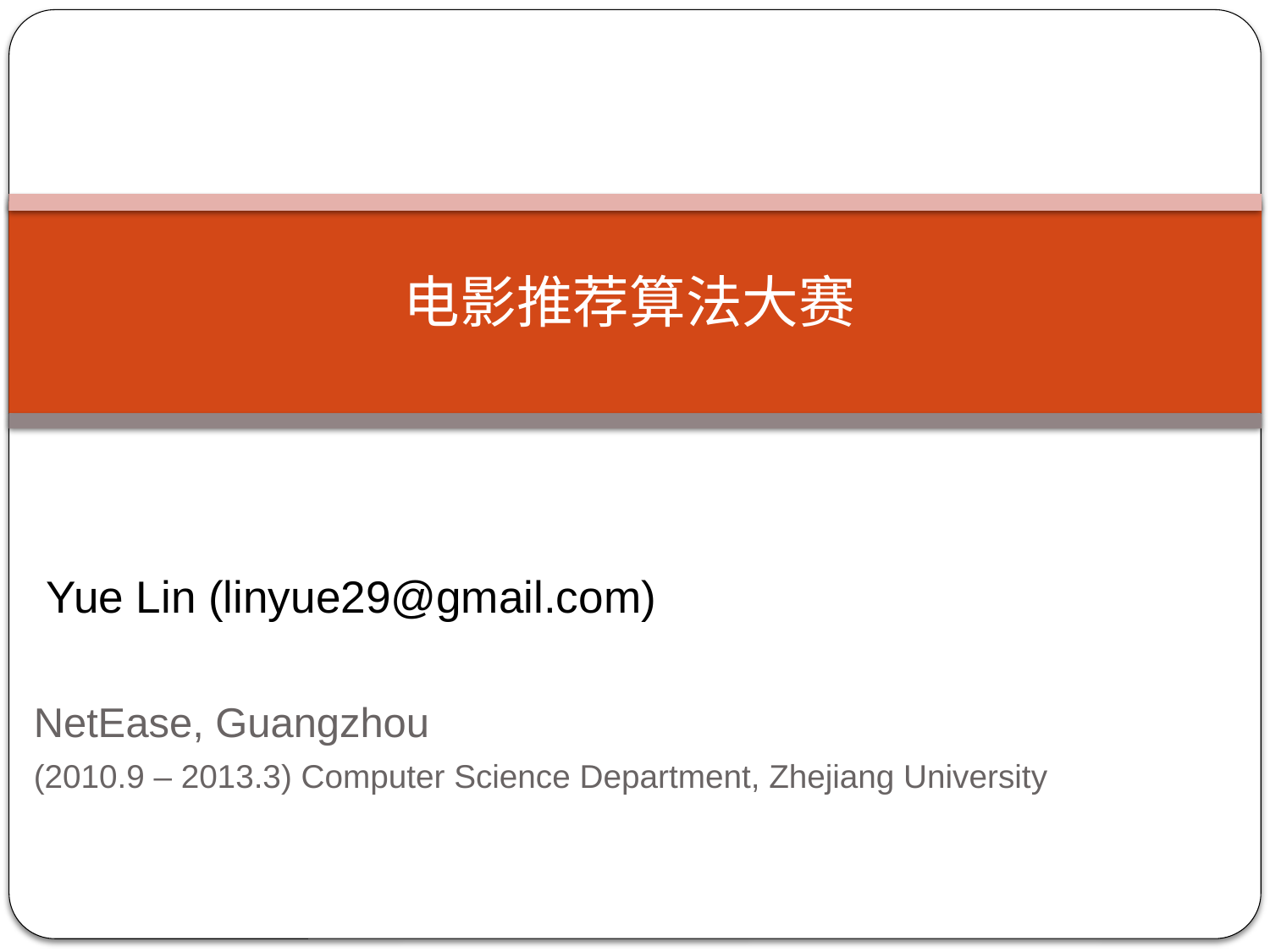

# 电影推荐算法大赛

 Yue Lin (linyue29@gmail.com)

NetEase, Guangzhou
(2010.9 – 2013.3) Computer Science Department, Zhejiang University